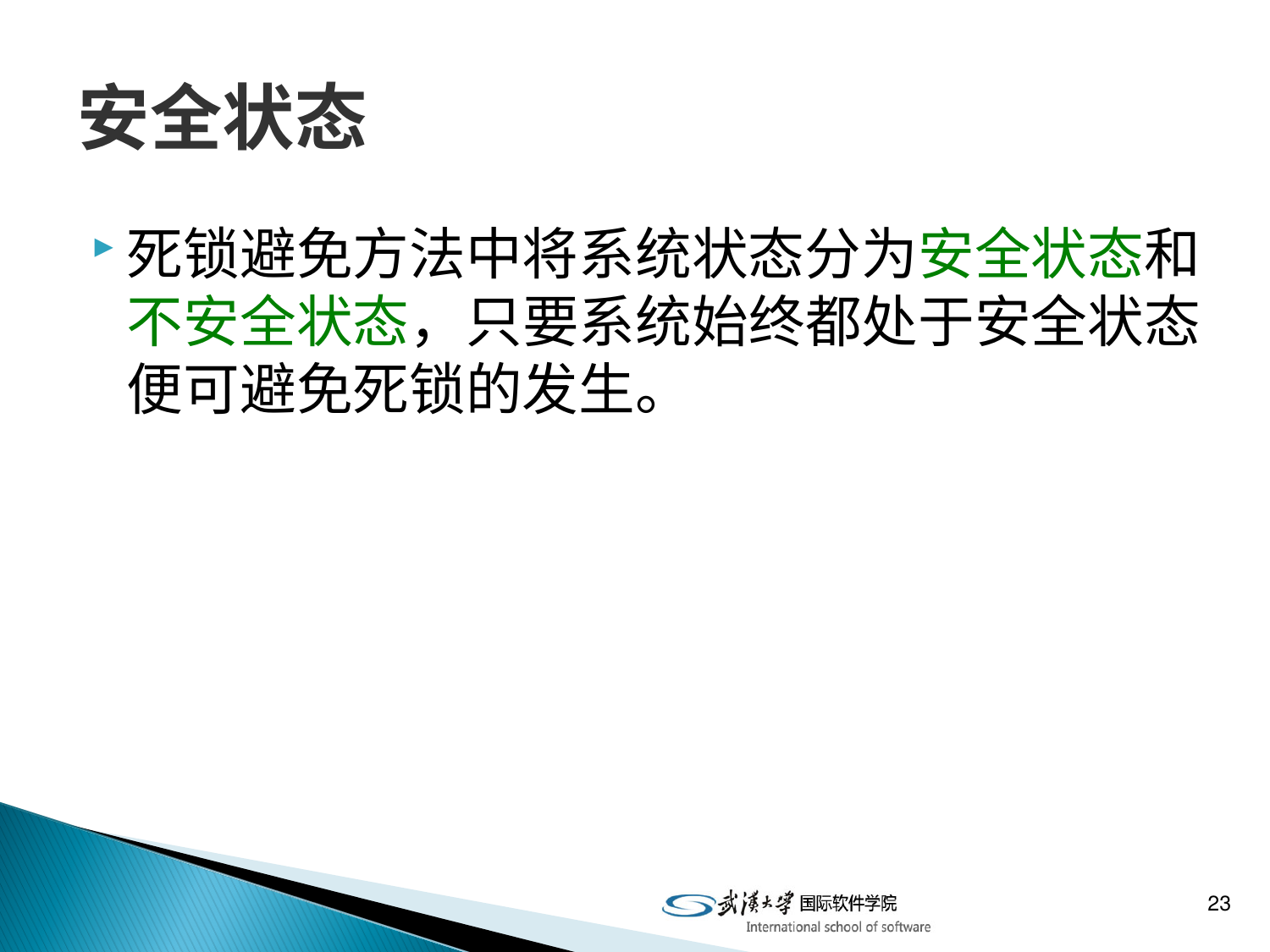

# 安全状态
死锁避免方法中将系统状态分为安全状态和不安全状态，只要系统始终都处于安全状态便可避免死锁的发生。